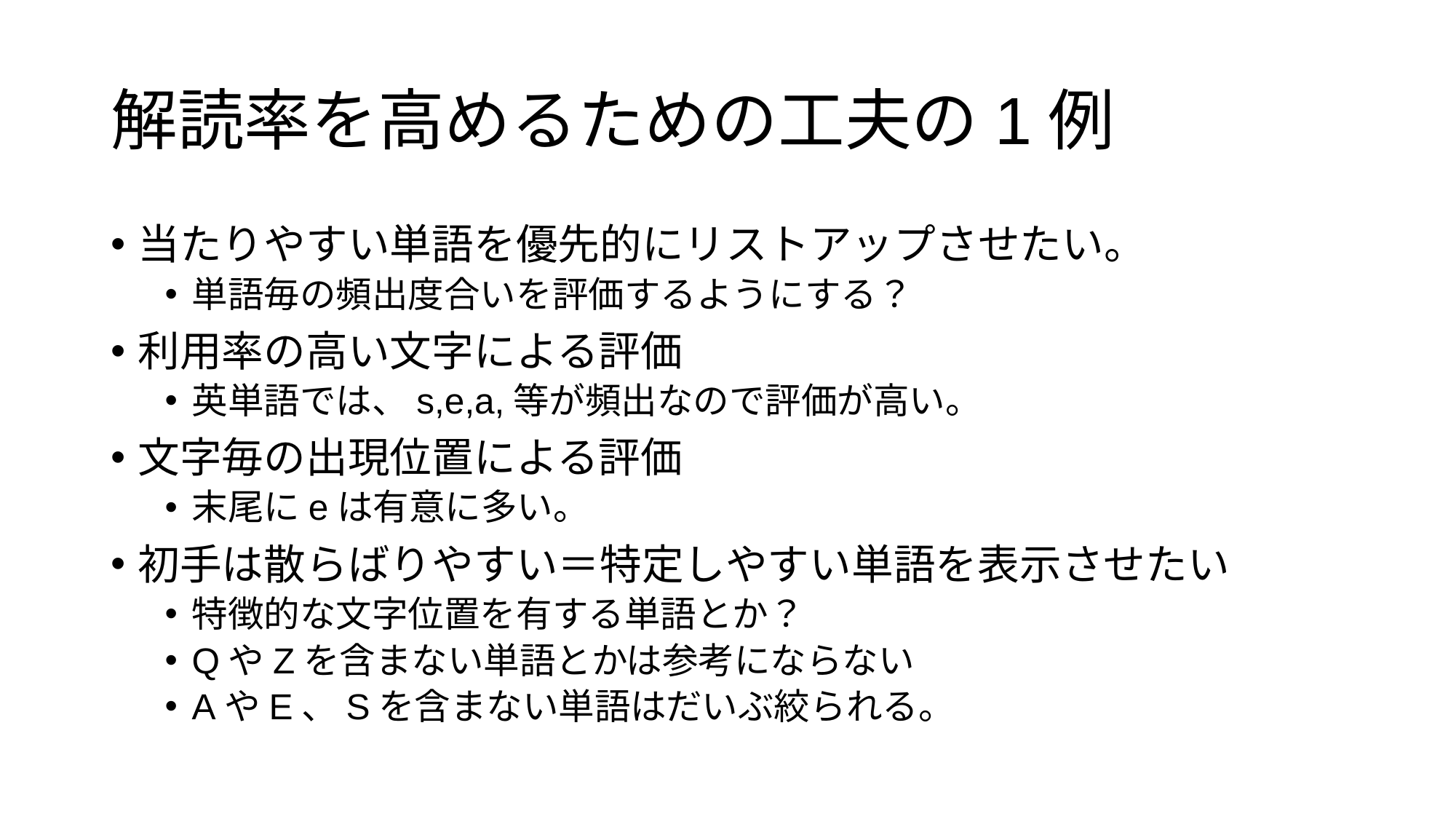

# 解読率を高めるための工夫の1例
当たりやすい単語を優先的にリストアップさせたい。
単語毎の頻出度合いを評価するようにする？
利用率の高い文字による評価
英単語では、s,e,a,等が頻出なので評価が高い。
文字毎の出現位置による評価
末尾にeは有意に多い。
初手は散らばりやすい＝特定しやすい単語を表示させたい
特徴的な文字位置を有する単語とか？
QやZを含まない単語とかは参考にならない
AやE、Sを含まない単語はだいぶ絞られる。